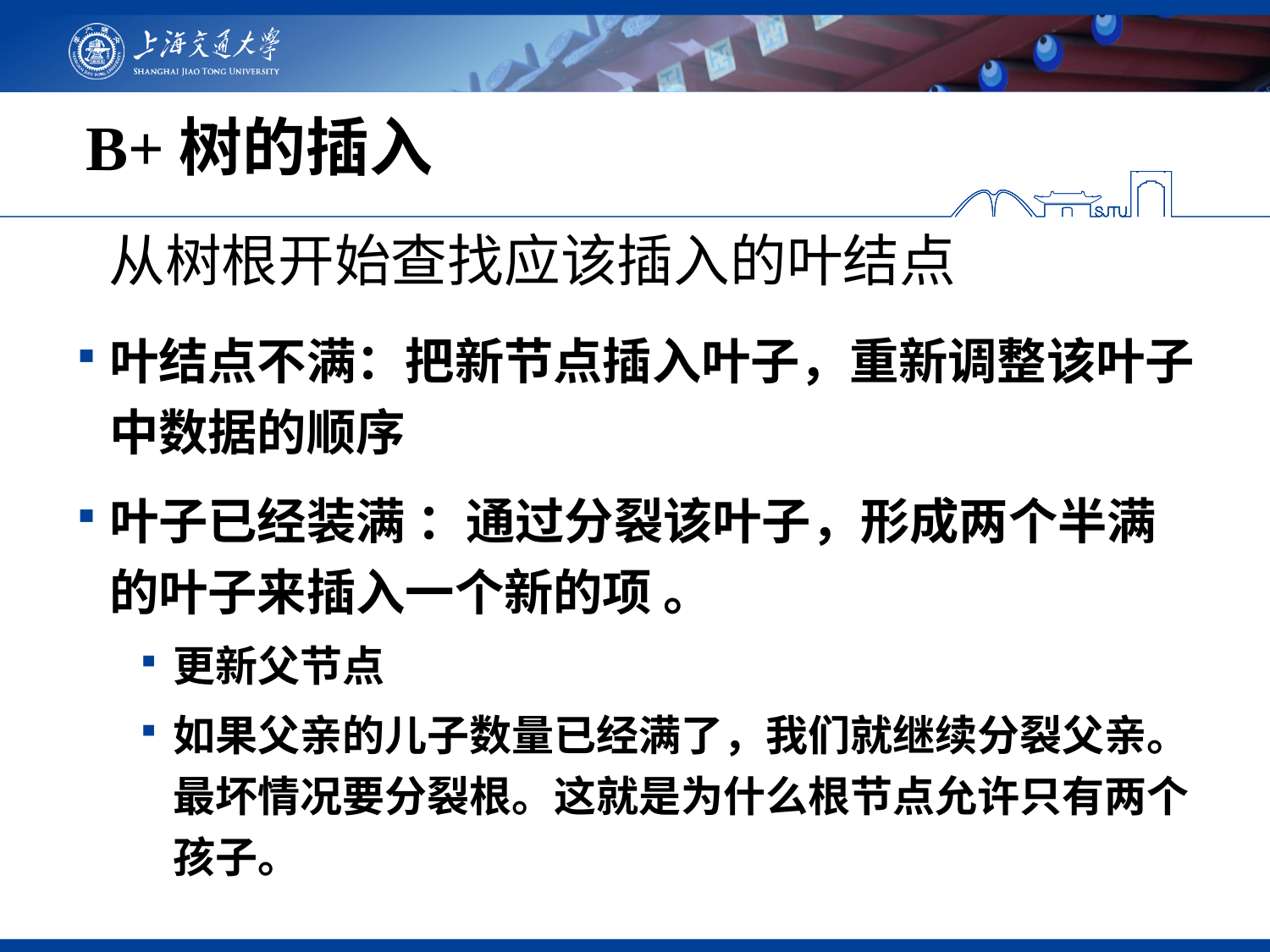

# B+树的插入
从树根开始查找应该插入的叶结点
叶结点不满：把新节点插入叶子，重新调整该叶子中数据的顺序
叶子已经装满 ：通过分裂该叶子，形成两个半满的叶子来插入一个新的项 。
更新父节点
如果父亲的儿子数量已经满了，我们就继续分裂父亲。最坏情况要分裂根。这就是为什么根节点允许只有两个孩子。